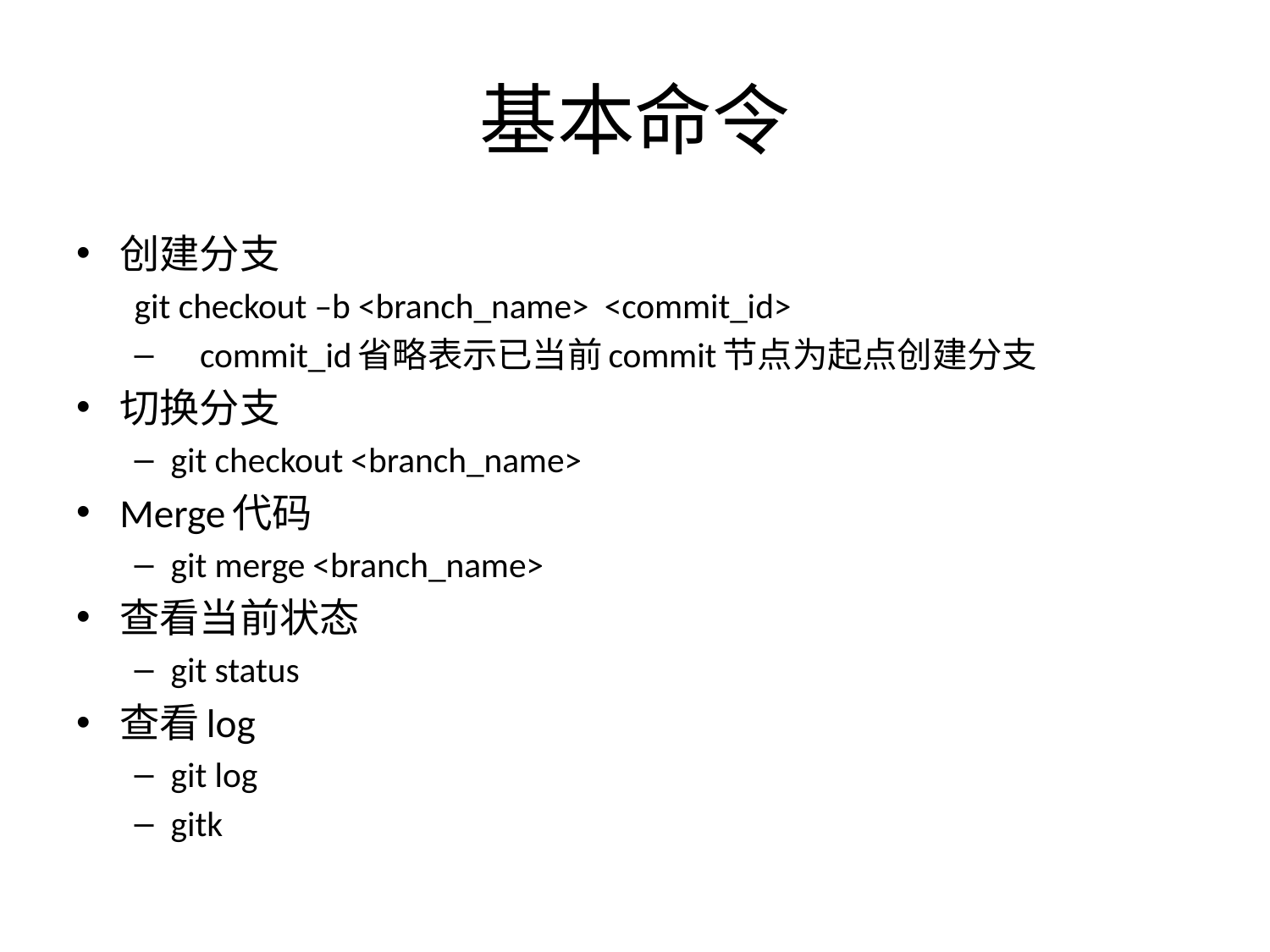

# 基本命令
创建分支
git checkout –b <branch_name>  <commit_id>
commit_id省略表示已当前commit节点为起点创建分支
切换分支
git checkout <branch_name>
Merge代码
git merge <branch_name>
查看当前状态
git status
查看log
git log
gitk